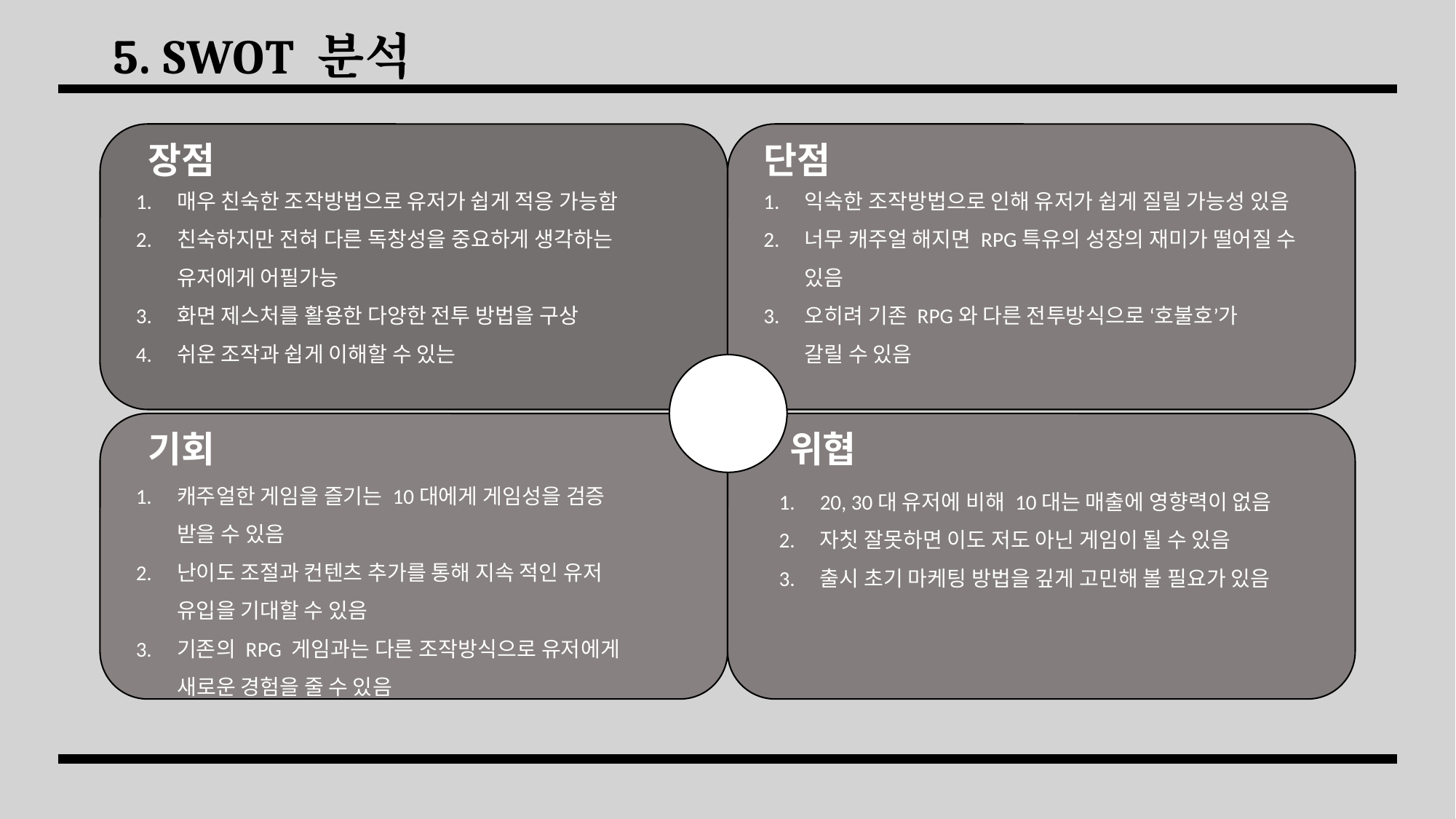

# 5. SWOT 분석

장점
단점
매우 친숙한 조작방법으로 유저가 쉽게 적응 가능함
친숙하지만 전혀 다른 독창성을 중요하게 생각하는
유저에게 어필가능
화면 제스처를 활용한 다양한 전투 방법을 구상
쉬운 조작과 쉽게 이해할 수 있는
익숙한 조작방법으로 인해 유저가 쉽게 질릴 가능성 있음
너무 캐주얼 해지면 RPG특유의 성장의 재미가 떨어질 수
있음
오히려 기존 RPG와 다른 전투방식으로 ‘호불호’가
갈릴 수 있음

기회
위협
캐주얼한 게임을 즐기는 10대에게 게임성을 검증
받을 수 있음
난이도 조절과 컨텐츠 추가를 통해 지속 적인 유저
유입을 기대할 수 있음
기존의 RPG 게임과는 다른 조작방식으로 유저에게
새로운 경험을 줄 수 있음
20, 30대 유저에 비해 10대는 매출에 영향력이 없음
자칫 잘못하면 이도 저도 아닌 게임이 될 수 있음
출시 초기 마케팅 방법을 깊게 고민해 볼 필요가 있음